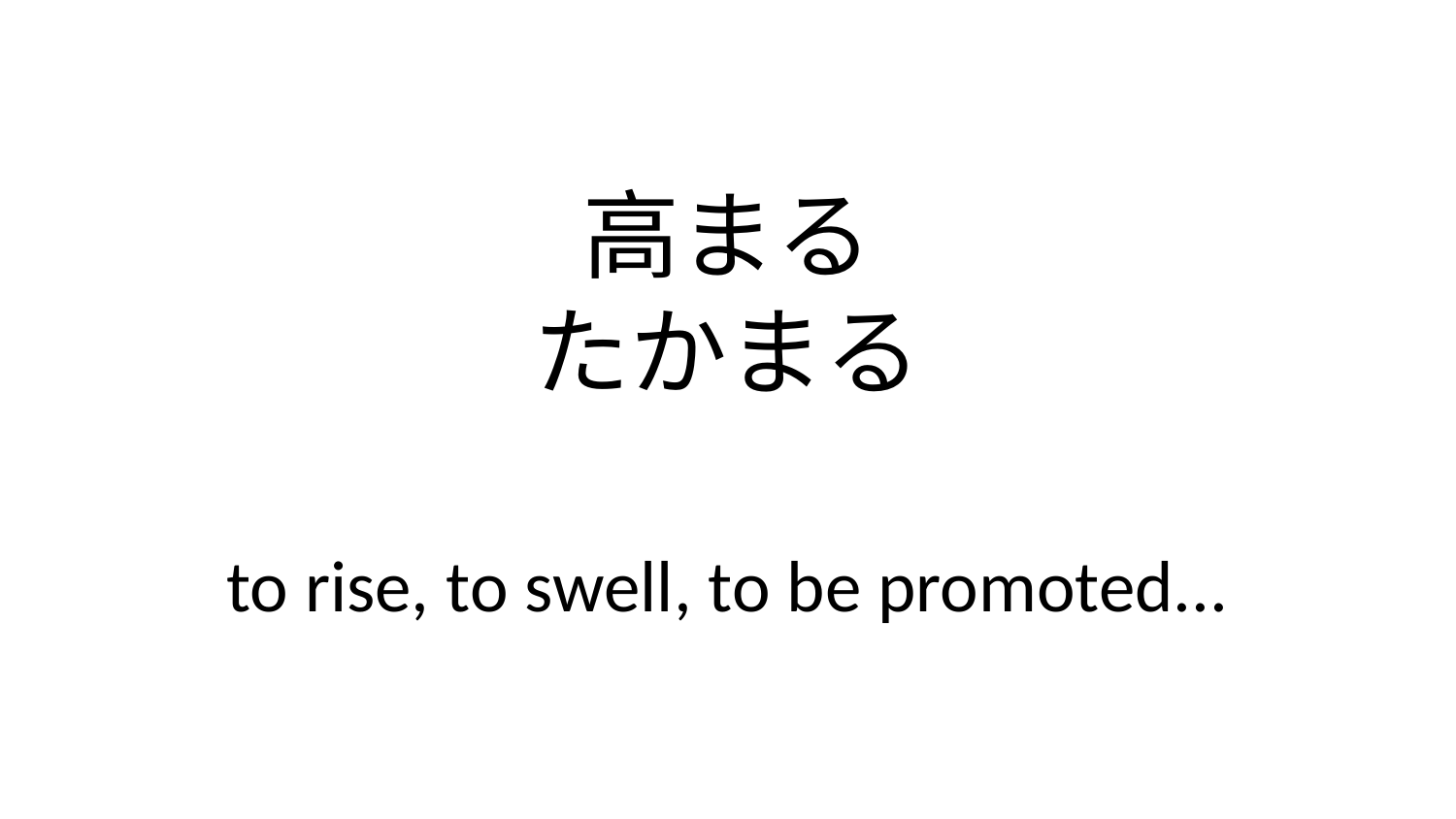

高まる
たかまる
to rise, to swell, to be promoted...
526-540